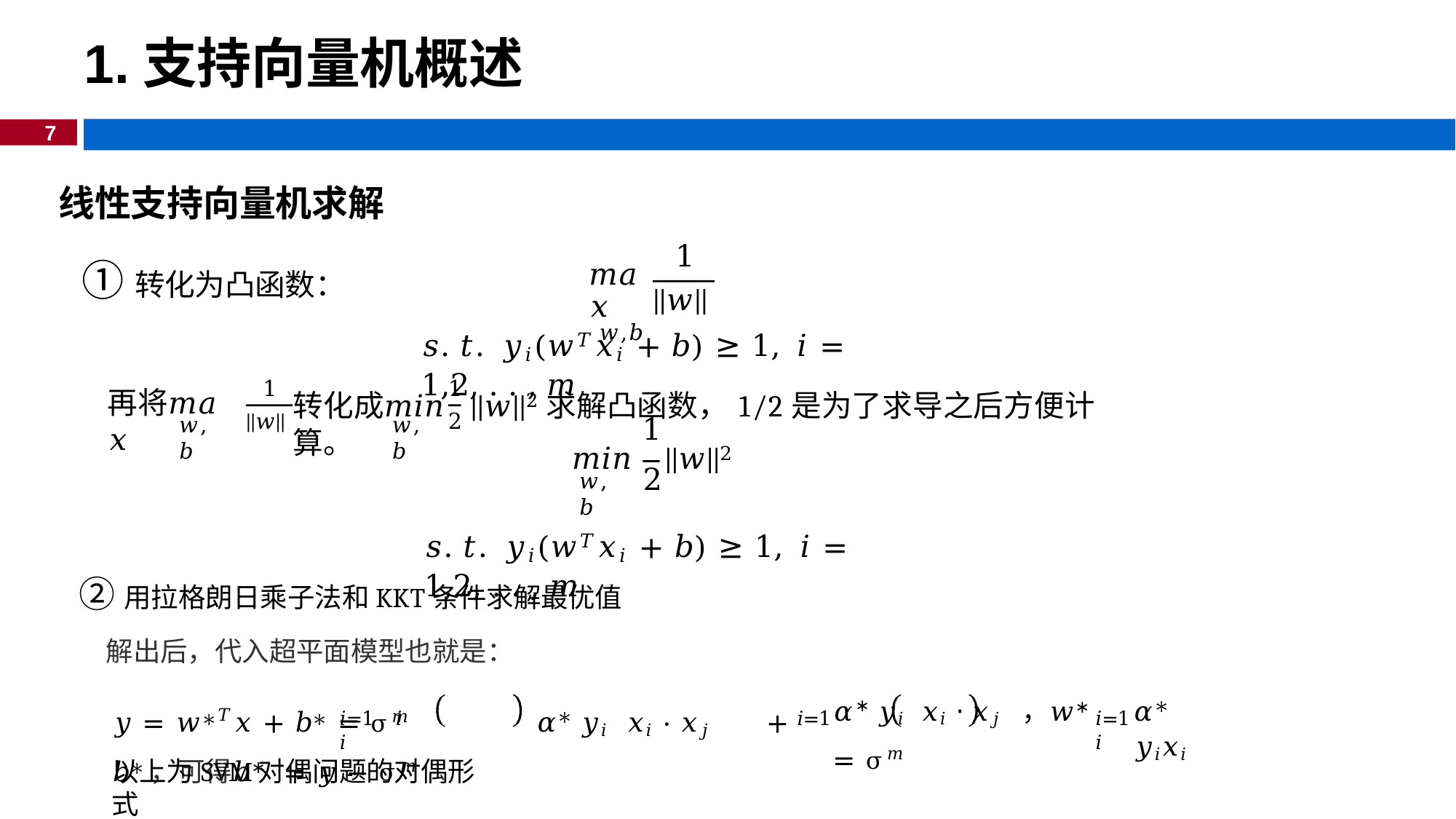

# 1.支持向量机概述
7
线性支持向量机求解
1
①转化为凸函数：
𝑚𝑎𝑥
𝑤,𝑏
||𝑤||

𝑠. 𝑡. 𝑦𝑖(𝑤𝑇𝑥𝑖 + 𝑏) ≥ 1, 𝑖 = 1,2, . . , 𝑚
1
1
再将𝑚𝑎𝑥
转化成𝑚𝑖𝑛	||𝑤||2求解凸函数，1/2是为了求导之后方便计算。

||𝑤||
2
𝑤,𝑏
𝑤,𝑏
1
𝑚𝑖𝑛	||𝑤||2
2

𝑤,𝑏
𝑠. 𝑡. 𝑦𝑖(𝑤𝑇𝑥𝑖 + 𝑏) ≥ 1, 𝑖 = 1,2, . . , 𝑚
②用拉格朗日乘子法和KKT条件求解最优值
解出后，代入超平面模型也就是：
𝑦 = 𝑤∗𝑇𝑥 + 𝑏∗ = σ𝑚	𝛼∗ 𝑦𝑖  𝑥𝑖 ⋅ 𝑥𝑗	+ 𝑏∗，可得𝑏∗ = 𝑦 − σ𝑚
𝛼∗ 𝑦𝑖  𝑥𝑖 ⋅ 𝑥𝑗  ，𝑤∗ = σ𝑚
𝛼∗ 𝑦𝑖𝑥𝑖

𝑖=1	𝑖	𝑖=1	𝑖
𝑖=1	𝑖
以上为SVM对偶问题的对偶形式